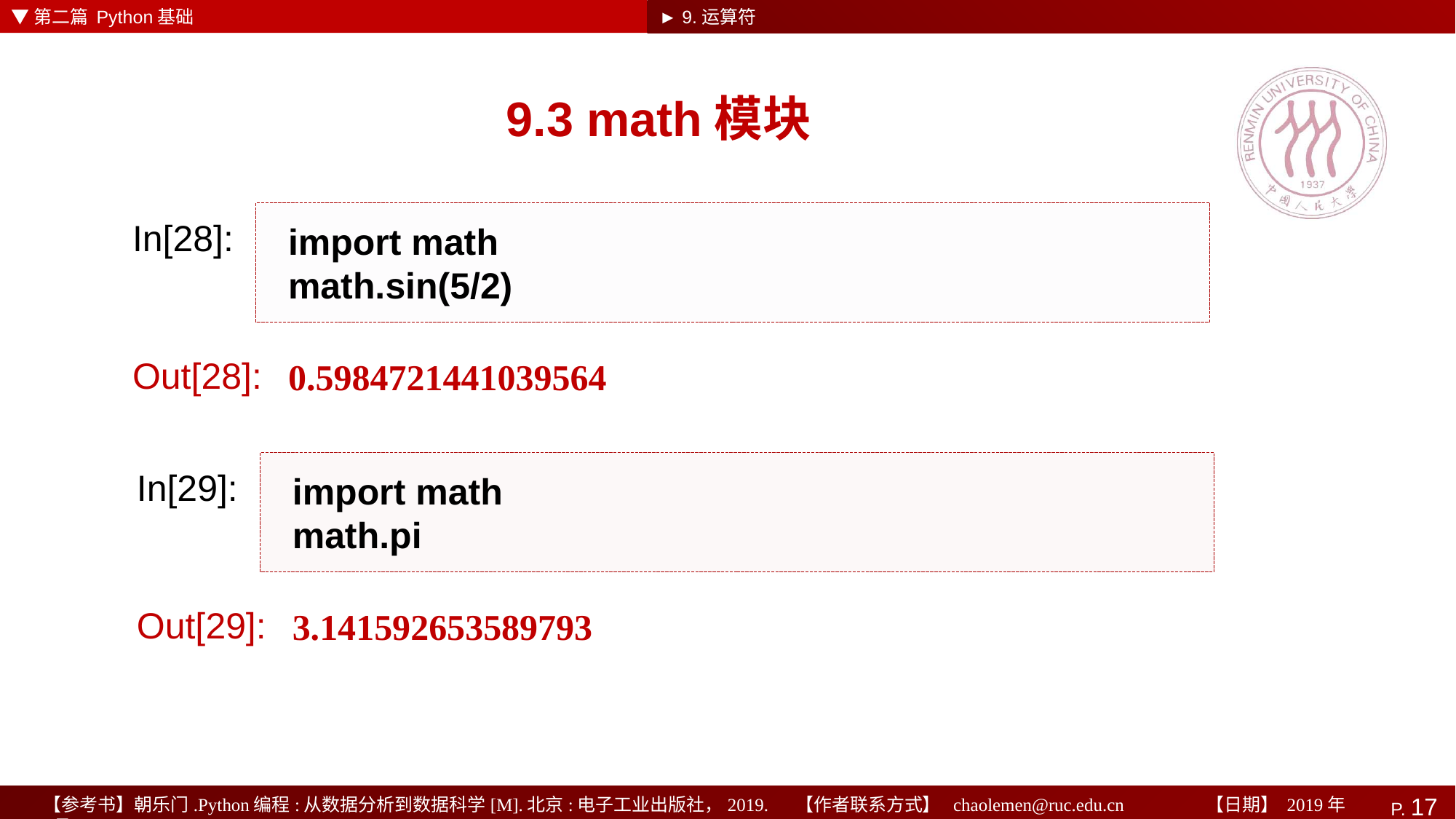

▼第二篇 Python基础
► 9.运算符
# 9.3 math模块
import math
math.sin(5/2)
In[28]:
0.5984721441039564
Out[28]:
import math
math.pi
In[29]:
3.141592653589793
Out[29]: